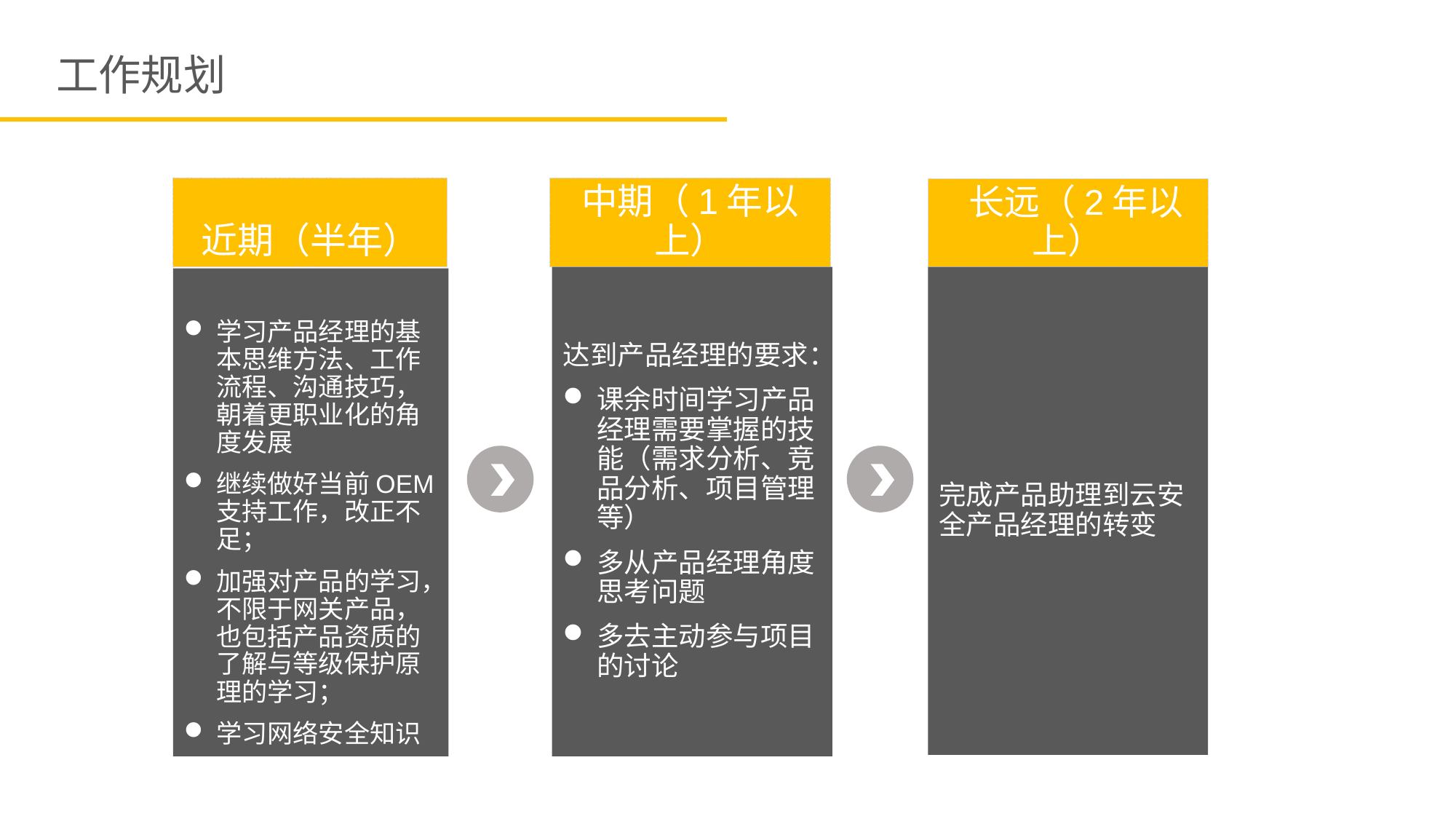

工作规划
近期（半年）
中期（1年以上）
 长远（2年以上）
达到产品经理的要求：
课余时间学习产品经理需要掌握的技能（需求分析、竞品分析、项目管理等）
多从产品经理角度思考问题
多去主动参与项目的讨论
完成产品助理到云安全产品经理的转变

学习产品经理的基本思维方法、工作流程、沟通技巧，朝着更职业化的角度发展
继续做好当前OEM支持工作，改正不足；
加强对产品的学习，不限于网关产品，也包括产品资质的了解与等级保护原理的学习；
学习网络安全知识